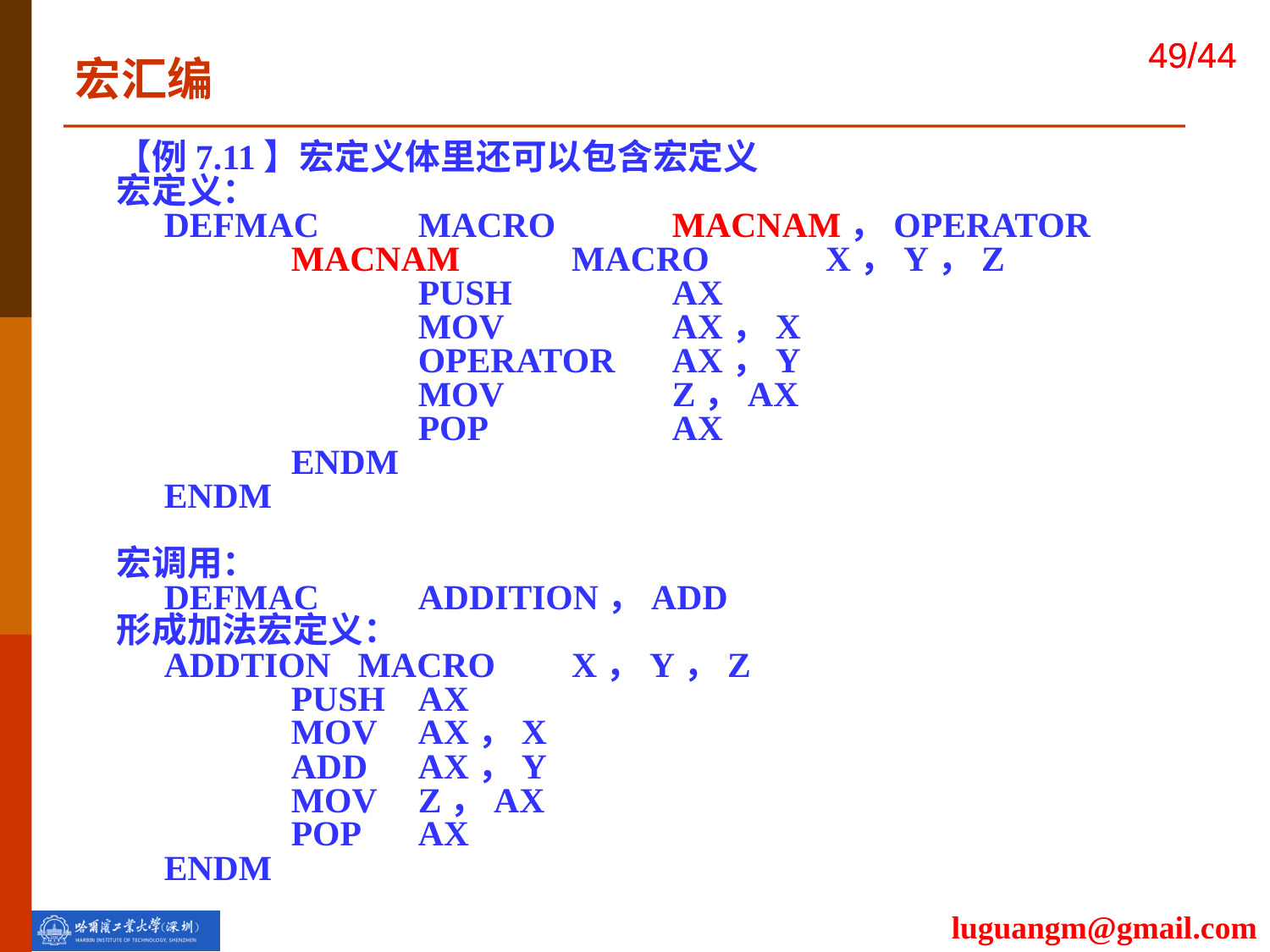

宏汇编
【例7.11】宏定义体里还可以包含宏定义
宏定义：
	DEFMAC	MACRO	MACNAM，OPERATOR
		MACNAM	   MACRO	   X，Y，Z
			PUSH		AX
			MOV		AX，X
			OPERATOR	AX，Y
			MOV		Z，AX
			POP		AX
		ENDM
	ENDM

宏调用：
	DEFMAC	ADDITION，ADD
形成加法宏定义：
	ADDTION   MACRO	   X，Y，Z
		PUSH	AX
		MOV	AX，X
		ADD	AX，Y
		MOV	Z，AX
		POP	AX
	ENDM